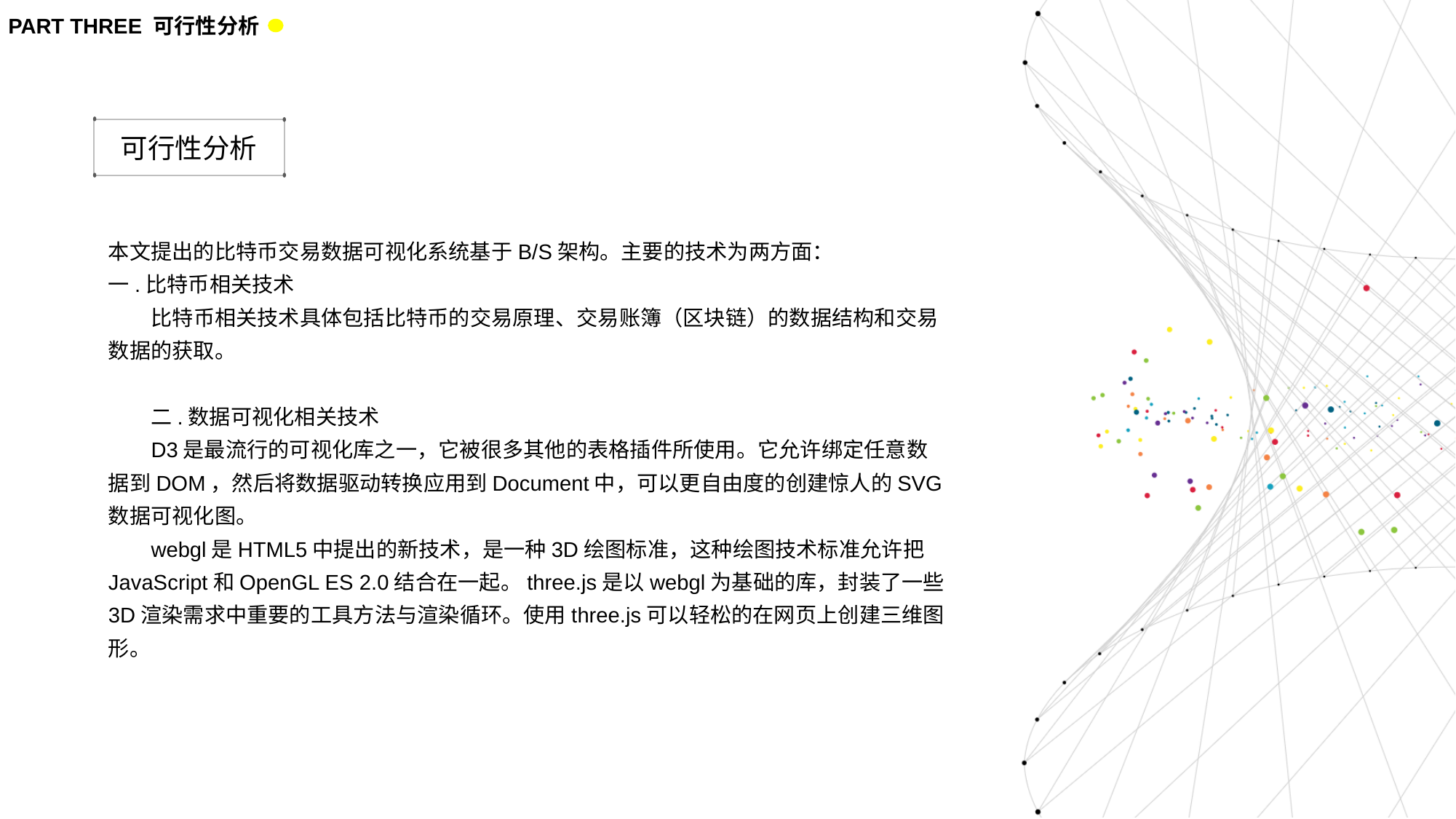

PART THREE 可行性分析

可行性分析
本文提出的比特币交易数据可视化系统基于B/S架构。主要的技术为两方面：
一.比特币相关技术
比特币相关技术具体包括比特币的交易原理、交易账簿（区块链）的数据结构和交易数据的获取。

二.数据可视化相关技术
D3是最流行的可视化库之一，它被很多其他的表格插件所使用。它允许绑定任意数据到DOM，然后将数据驱动转换应用到Document中，可以更自由度的创建惊人的SVG数据可视化图。
webgl是HTML5中提出的新技术，是一种3D绘图标准，这种绘图技术标准允许把JavaScript和OpenGL ES 2.0结合在一起。three.js是以webgl为基础的库，封装了一些3D渲染需求中重要的工具方法与渲染循环。使用three.js可以轻松的在网页上创建三维图形。